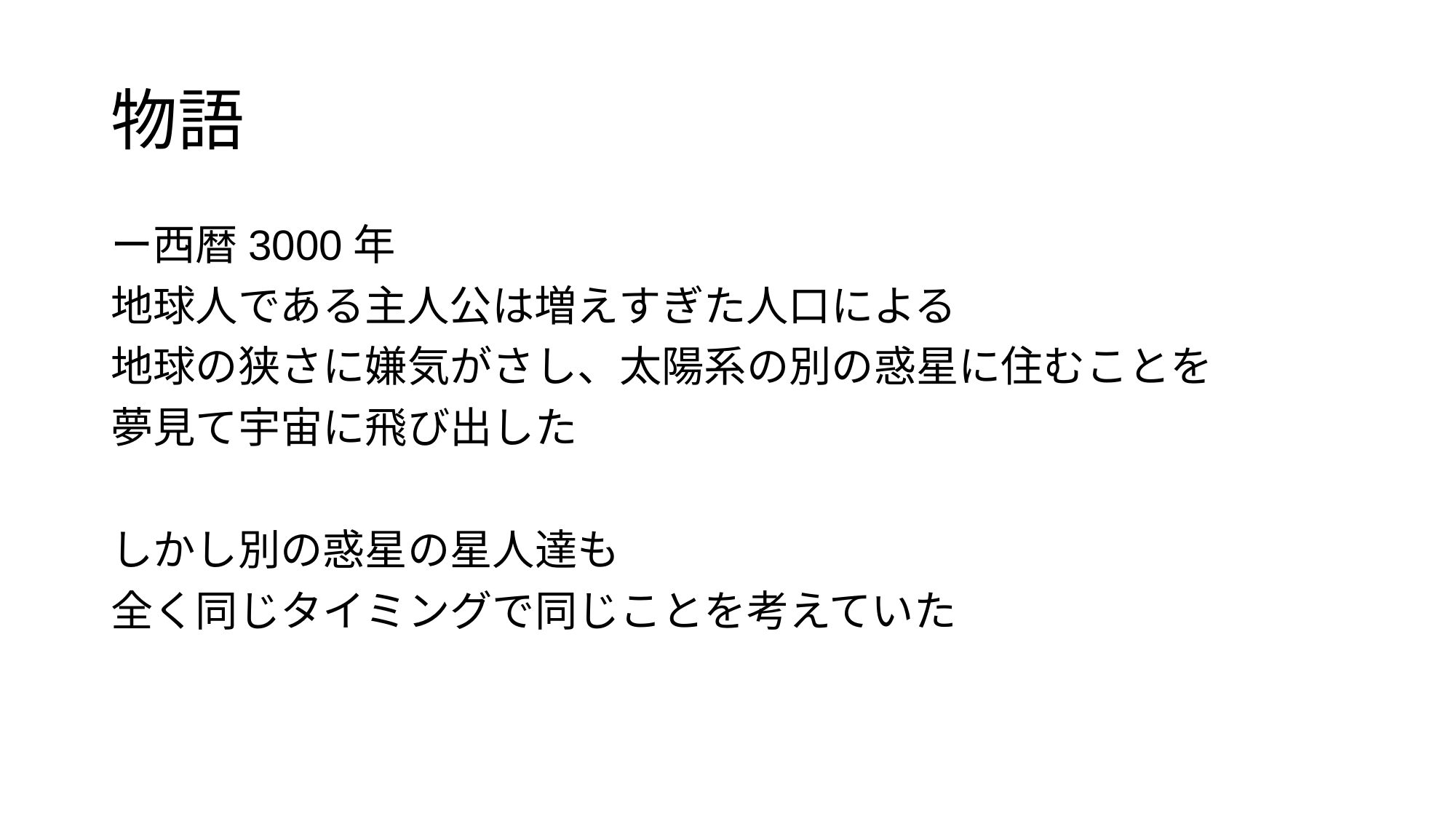

# 物語
ー西暦3000年
地球人である主人公は増えすぎた人口による
地球の狭さに嫌気がさし、太陽系の別の惑星に住むことを
夢見て宇宙に飛び出した

しかし別の惑星の星人達も
全く同じタイミングで同じことを考えていた